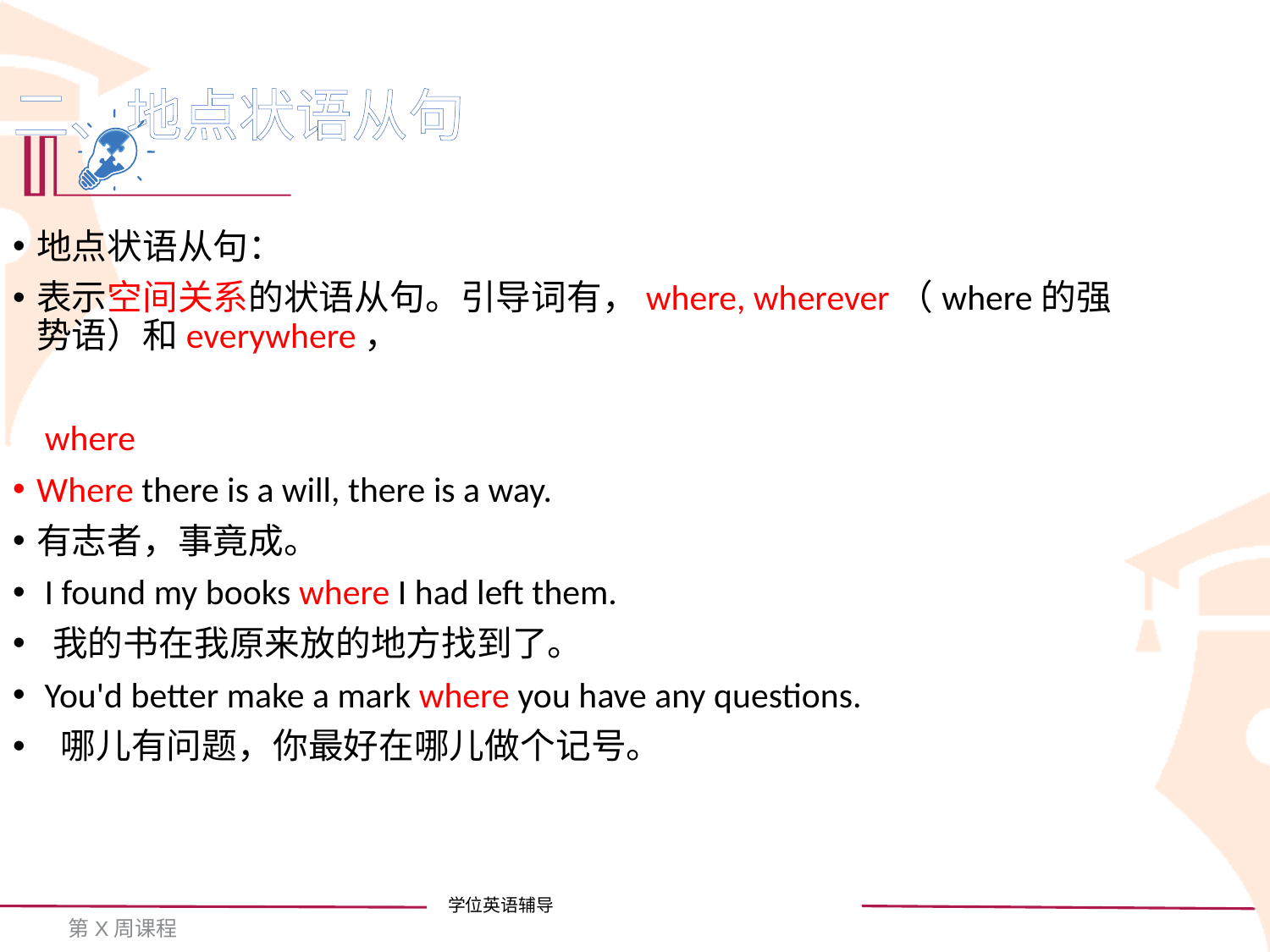

二、地点状语从句

地点状语从句：
表示空间关系的状语从句。引导词有，where, wherever（where的强势语）和everywhere，

    where
Where there is a will, there is a way.
有志者，事竟成。
 I found my books where I had left them.
 我的书在我原来放的地方找到了。
 You'd better make a mark where you have any questions.
  哪儿有问题，你最好在哪儿做个记号。